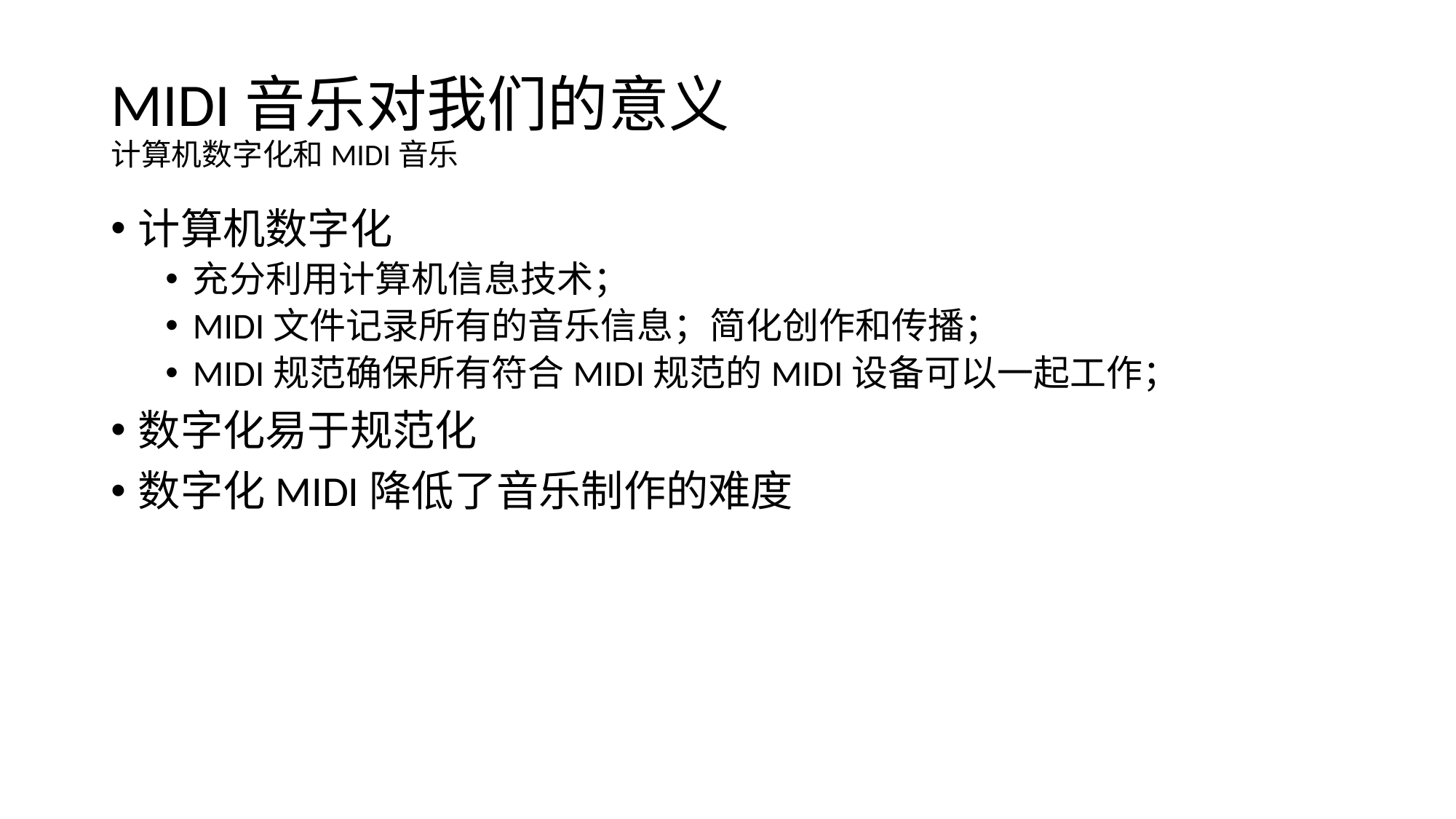

# MIDI音乐对我们的意义 计算机数字化和MIDI音乐
计算机数字化
充分利用计算机信息技术；
MIDI文件记录所有的音乐信息；简化创作和传播；
MIDI规范确保所有符合MIDI规范的MIDI设备可以一起工作；
数字化易于规范化
数字化MIDI降低了音乐制作的难度